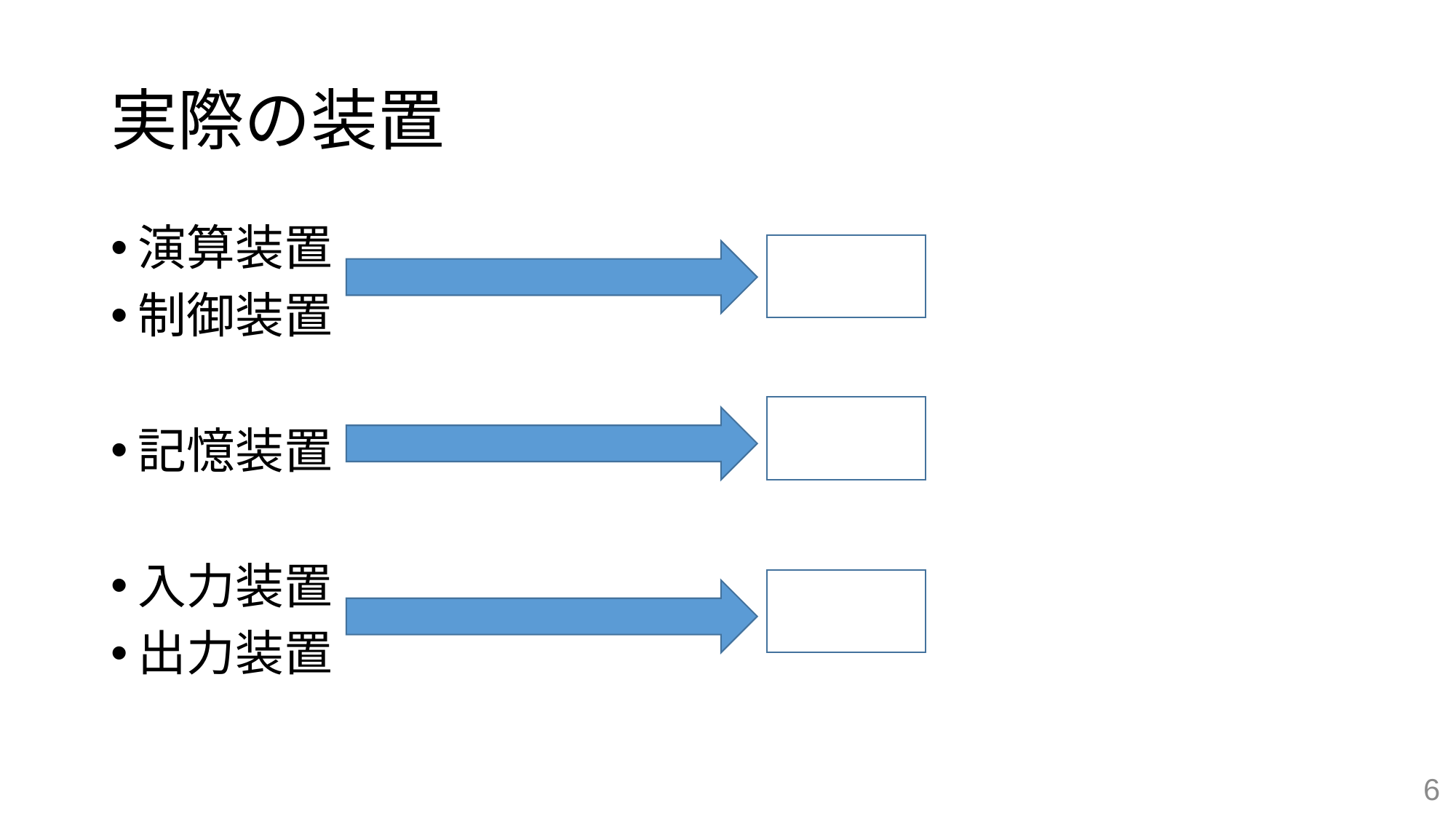

# 実際の装置
演算装置
制御装置

記憶装置

入力装置
出力装置

CPU

メモリ

I/O
6